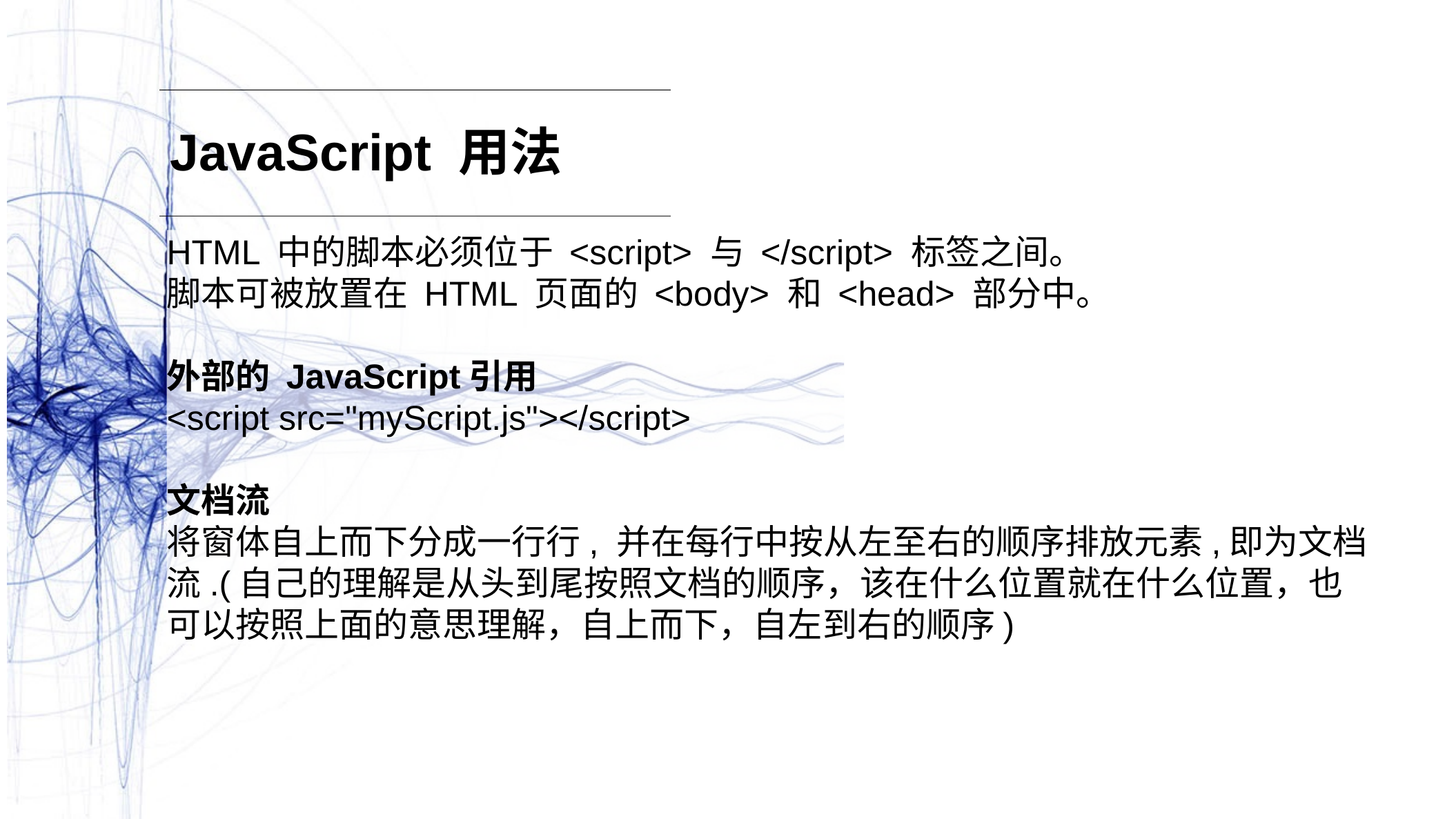

JavaScript 用法

HTML 中的脚本必须位于 <script> 与 </script> 标签之间。
脚本可被放置在 HTML 页面的 <body> 和 <head> 部分中。

外部的 JavaScript引用
<script src="myScript.js"></script>

文档流
将窗体自上而下分成一行行, 并在每行中按从左至右的顺序排放元素,即为文档流.(自己的理解是从头到尾按照文档的顺序，该在什么位置就在什么位置，也可以按照上面的意思理解，自上而下，自左到右的顺序)